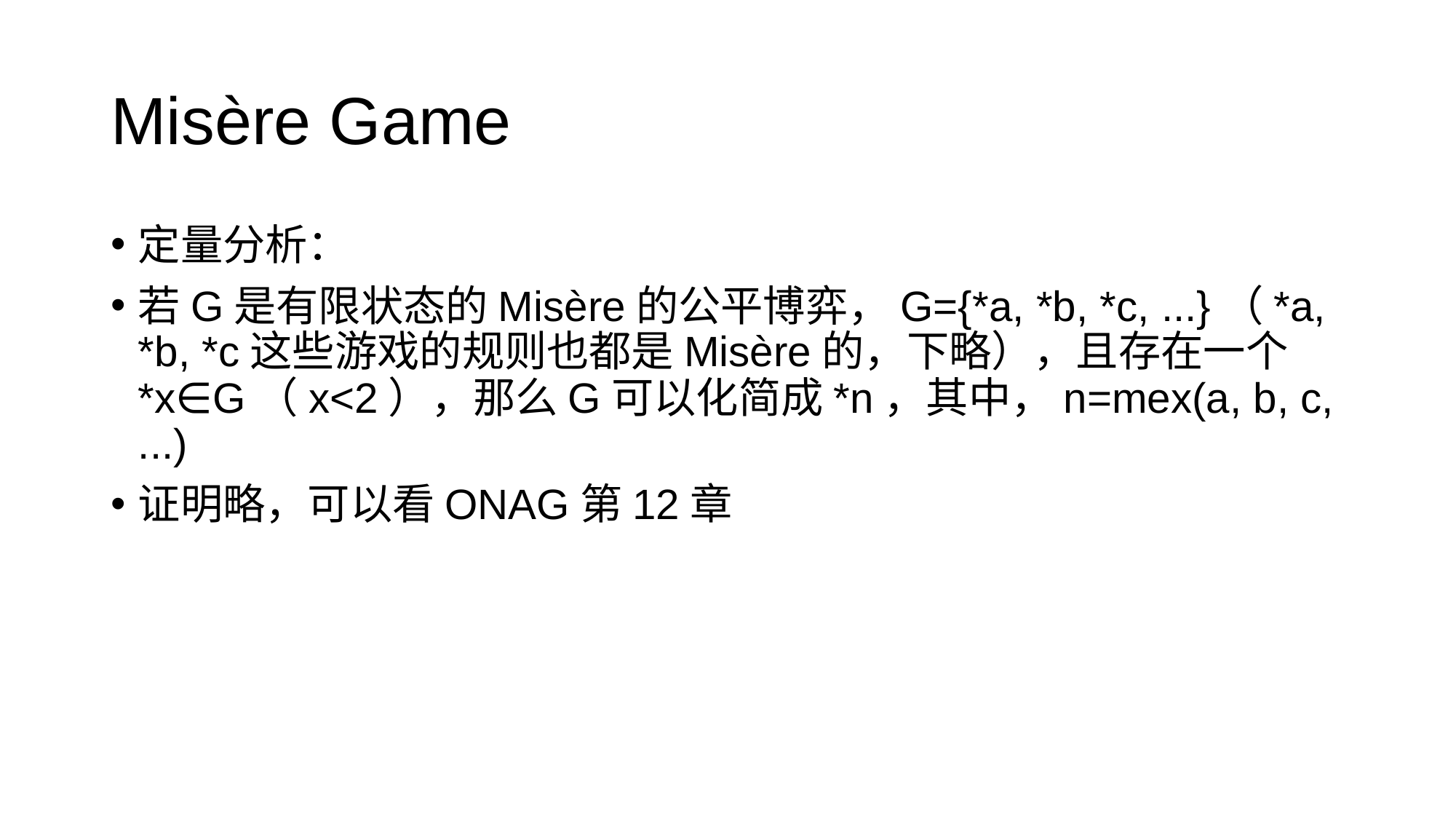

# Misère Game
定量分析：
若G是有限状态的Misère的公平博弈，G={*a, *b, *c, ...}（*a, *b, *c这些游戏的规则也都是Misère的，下略），且存在一个*x∈G（x<2），那么G可以化简成*n，其中，n=mex(a, b, c, ...)
证明略，可以看ONAG第12章